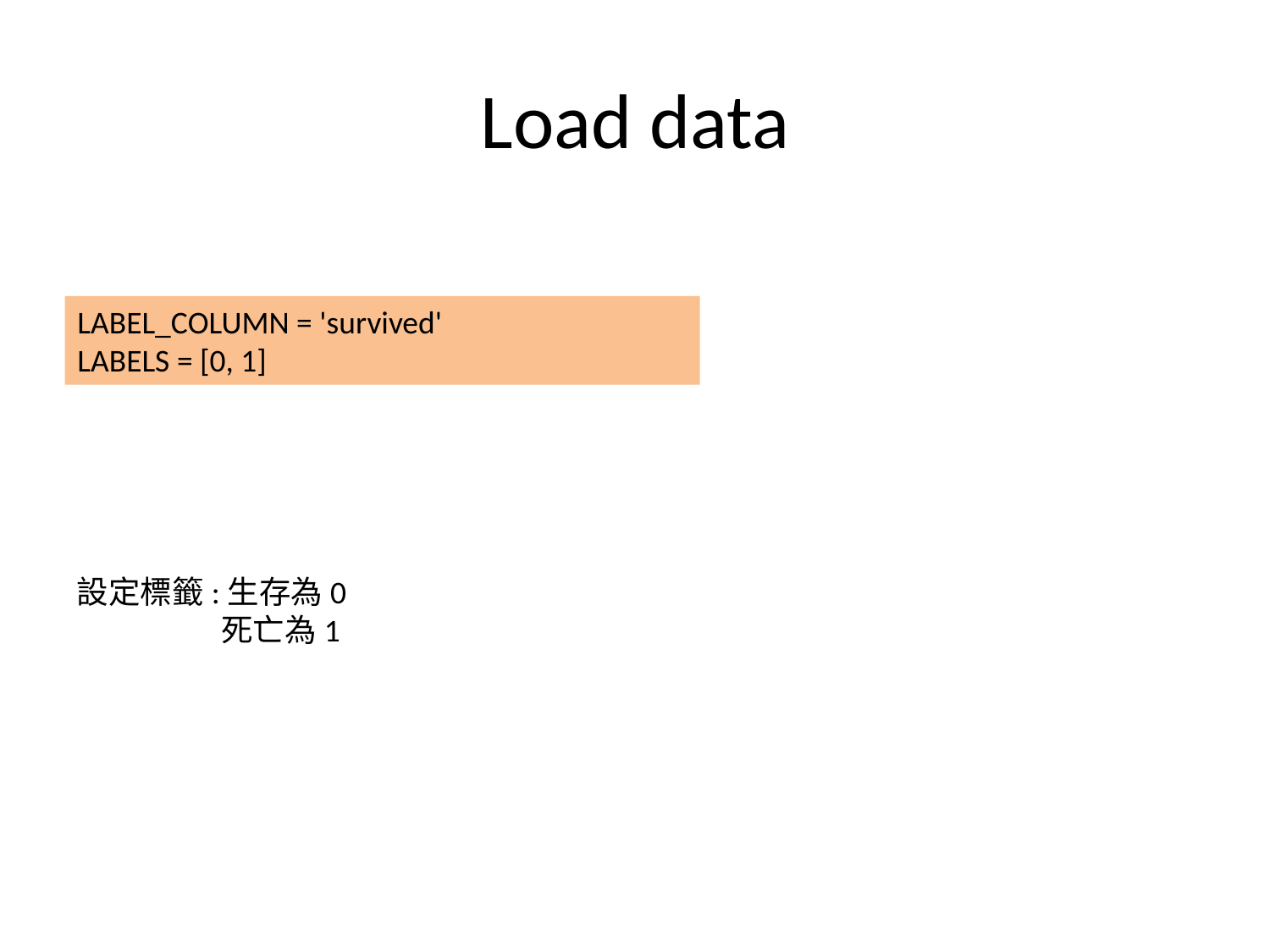

# Load data
LABEL_COLUMN = 'survived'
LABELS = [0, 1]
設定標籤:生存為0
                   死亡為1